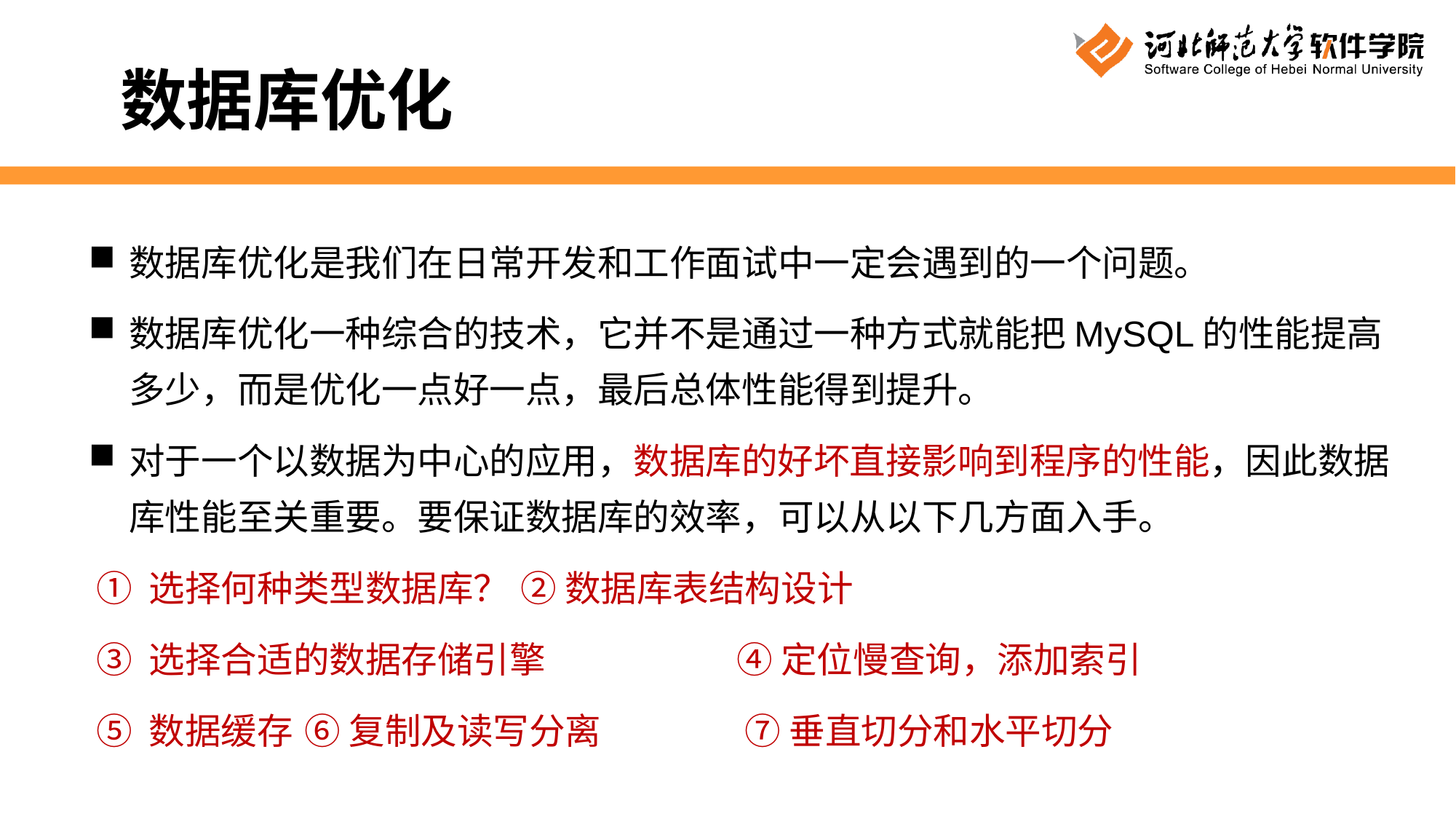

数据库优化
数据库优化是我们在日常开发和工作面试中一定会遇到的一个问题。
数据库优化一种综合的技术，它并不是通过一种方式就能把MySQL的性能提高多少，而是优化一点好一点，最后总体性能得到提升。
对于一个以数据为中心的应用，数据库的好坏直接影响到程序的性能，因此数据库性能至关重要。要保证数据库的效率，可以从以下几方面入手。
 ① 选择何种类型数据库？			② 数据库表结构设计
 ③ 选择合适的数据存储引擎		④ 定位慢查询，添加索引
 ⑤ 数据缓存		⑥ 复制及读写分离		 ⑦ 垂直切分和水平切分